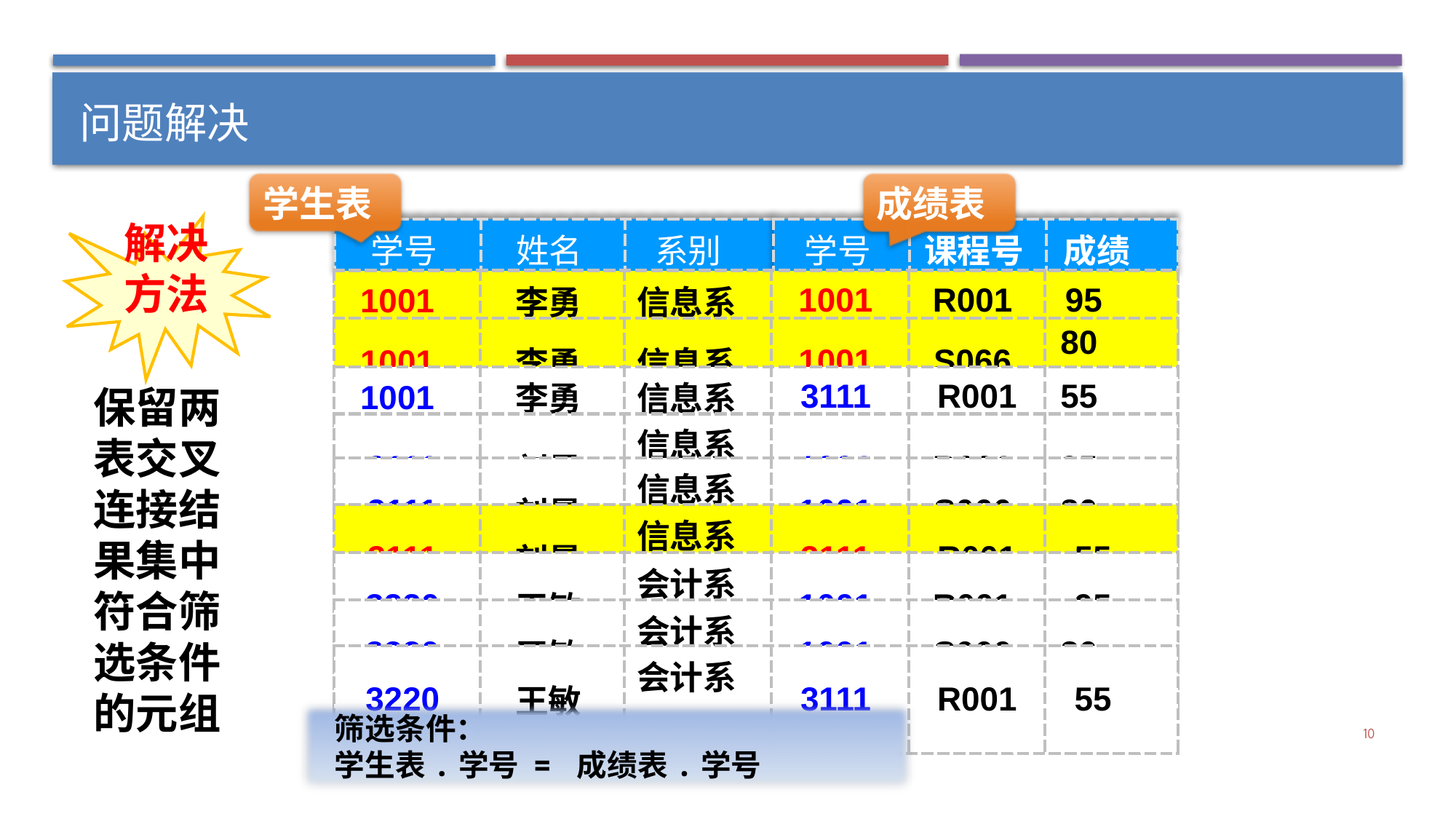

# 问题解决
学生表
成绩表
解决方法
| 学号 | 姓名 | 系别 |
| --- | --- | --- |
| 学号 | 课程号 | 成绩 |
| --- | --- | --- |
| 1001 | 李勇 | 信息系 | 1001 | R001 | 95 |
| --- | --- | --- | --- | --- | --- |
| 1001 | 李勇 | 信息系 | 1001 | R001 | 95 |
| --- | --- | --- | --- | --- | --- |
| 1001 | 李勇 | 信息系 | 1001 | S066 | 80 |
| --- | --- | --- | --- | --- | --- |
| 1001 | 李勇 | 信息系 | 1001 | S066 | 80 |
| --- | --- | --- | --- | --- | --- |
| 1001 | 李勇 | 信息系 | 3111 | R001 | 55 |
| --- | --- | --- | --- | --- | --- |
| 1001 | 李勇 | 信息系 | 3111 | R001 | 55 |
| --- | --- | --- | --- | --- | --- |
保留两表交叉连接结果集中符合筛选条件的元组
| 3111 | 刘晨 | 信息系 | 1001 | R001 | 95 |
| --- | --- | --- | --- | --- | --- |
| 3111 | 刘晨 | 信息系 | 1001 | R001 | 95 |
| --- | --- | --- | --- | --- | --- |
| 3111 | 刘晨 | 信息系 | 1001 | S066 | 80 |
| --- | --- | --- | --- | --- | --- |
| 3111 | 刘晨 | 信息系 | 1001 | S066 | 80 |
| --- | --- | --- | --- | --- | --- |
| 3111 | 刘晨 | 信息系 | 3111 | R001 | 55 |
| --- | --- | --- | --- | --- | --- |
| 3111 | 刘晨 | 信息系 | 3111 | R001 | 55 |
| --- | --- | --- | --- | --- | --- |
| 3220 | 王敏 | 会计系 | 1001 | R001 | 95 |
| --- | --- | --- | --- | --- | --- |
| 3220 | 王敏 | 会计系 | 1001 | R001 | 95 |
| --- | --- | --- | --- | --- | --- |
| 3220 | 王敏 | 会计系 | 1001 | S066 | 80 |
| --- | --- | --- | --- | --- | --- |
| 3220 | 王敏 | 会计系 | 1001 | S066 | 80 |
| --- | --- | --- | --- | --- | --- |
| 3220 | 王敏 | 会计系 | 3111 | R001 | 55 |
| --- | --- | --- | --- | --- | --- |
| 3220 | 王敏 | 会计系 | 3111 | R001 | 55 |
| --- | --- | --- | --- | --- | --- |
  筛选条件：
  学生表.学号 = 成绩表.学号
10